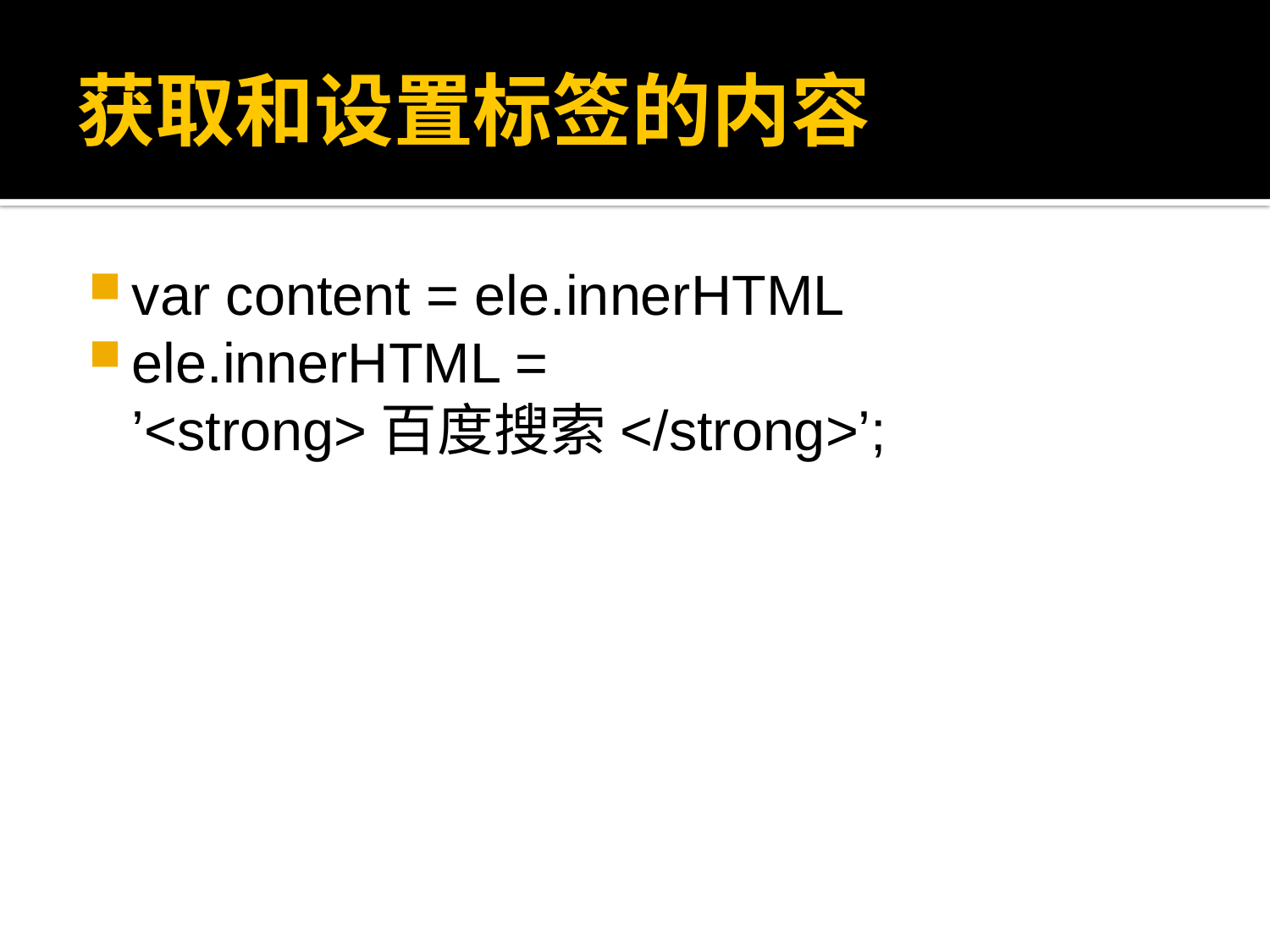

# 获取和设置标签的内容
var content = ele.innerHTML
ele.innerHTML = ’<strong>百度搜索</strong>’;